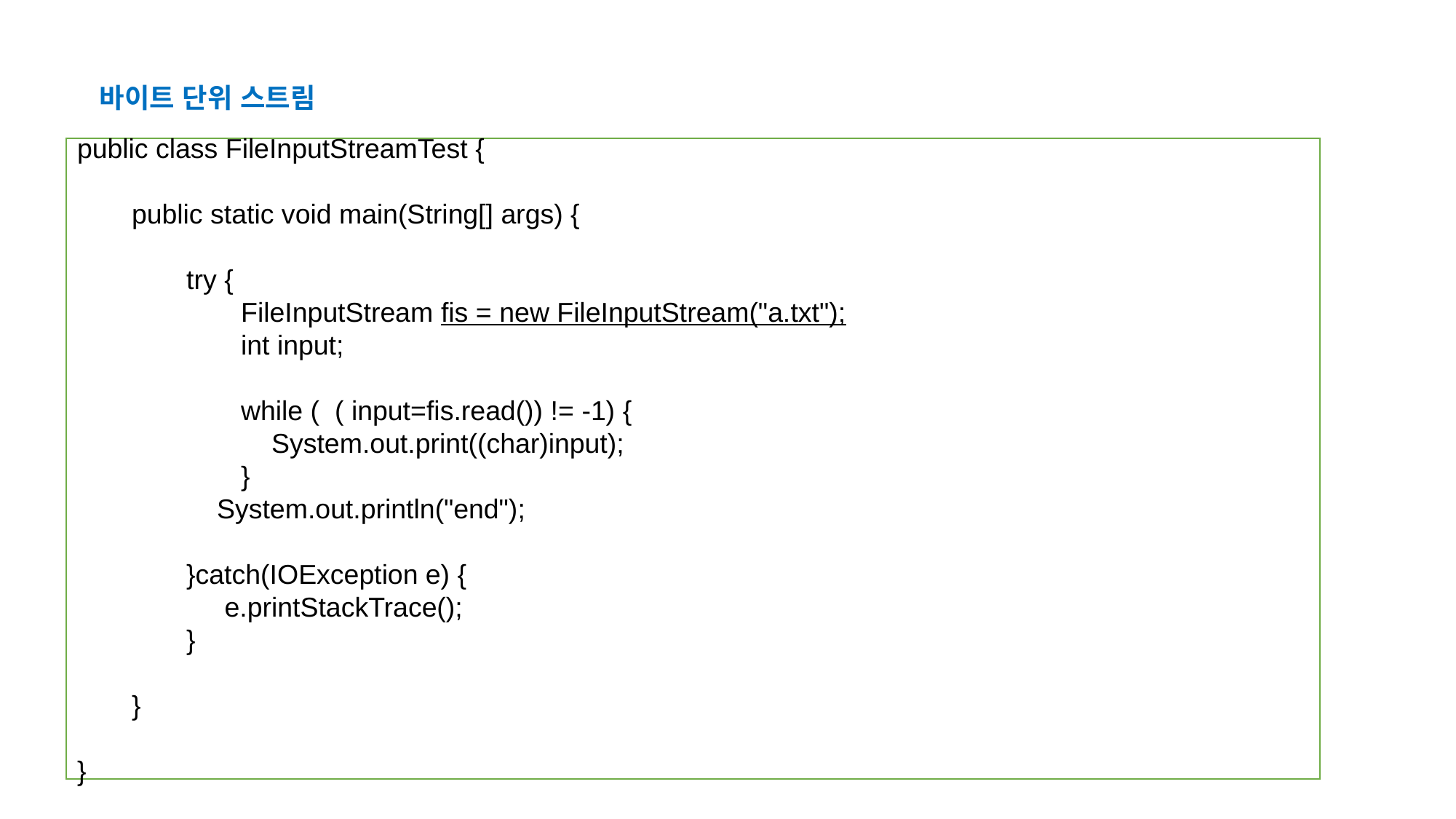

바이트 단위 스트림
public class FileInputStreamTest {

public static void main(String[] args) {

try {
FileInputStream fis = new FileInputStream("a.txt");
int input;

while (  ( input=fis.read()) != -1) {
    System.out.print((char)input);
}
    System.out.println("end");

}catch(IOException e) {
     e.printStackTrace();
}

}

}